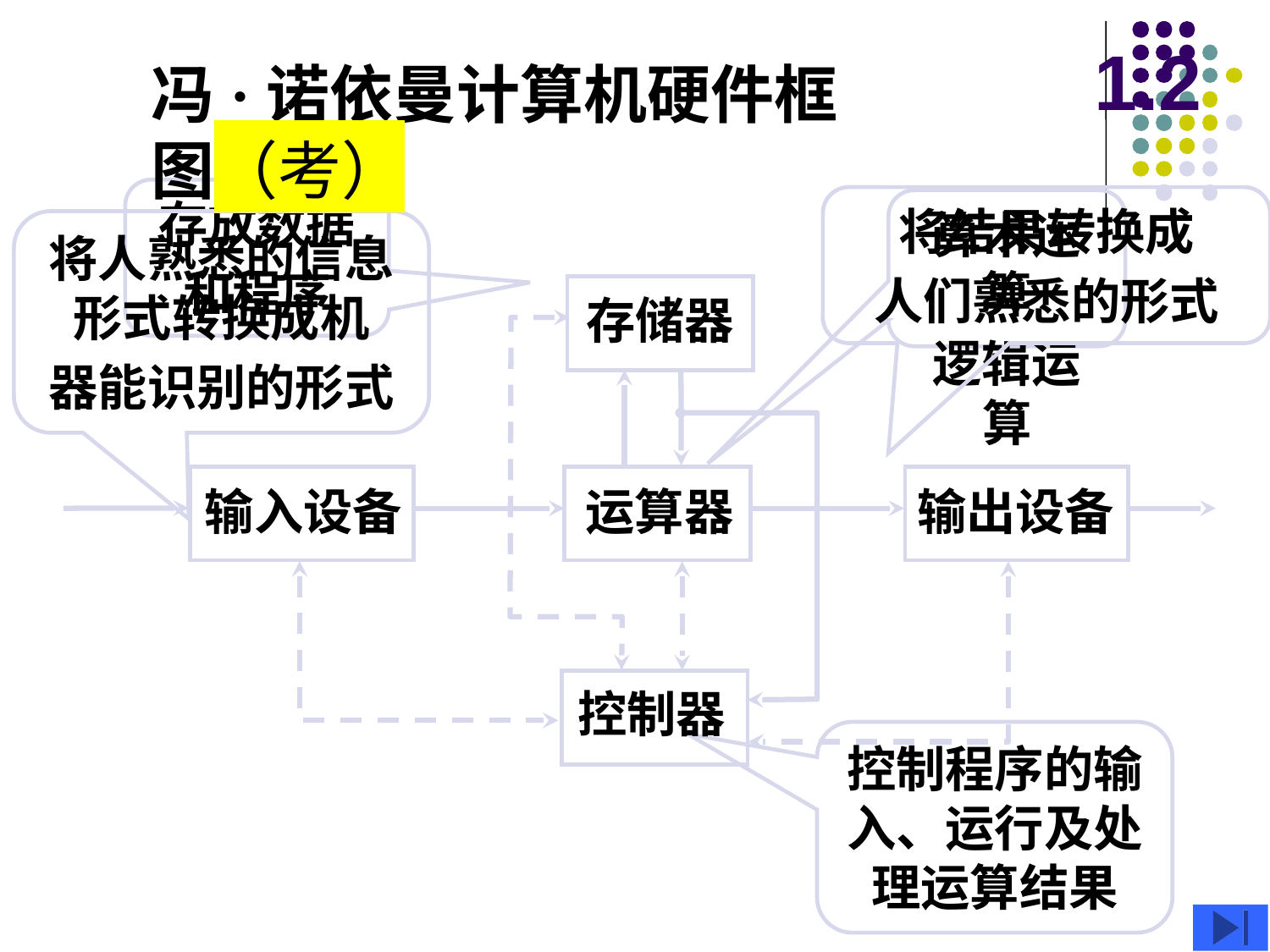

1.2
冯·诺依曼计算机硬件框图（考）
存放数据
和程序
将结果转换成
人们熟悉的形式
算术运算
逻辑运算
将人熟悉的信息形式转换成机
器能识别的形式

存储器

输入设备
运算器
输出设备

控制器
控制程序的输入、运行及处理运算结果